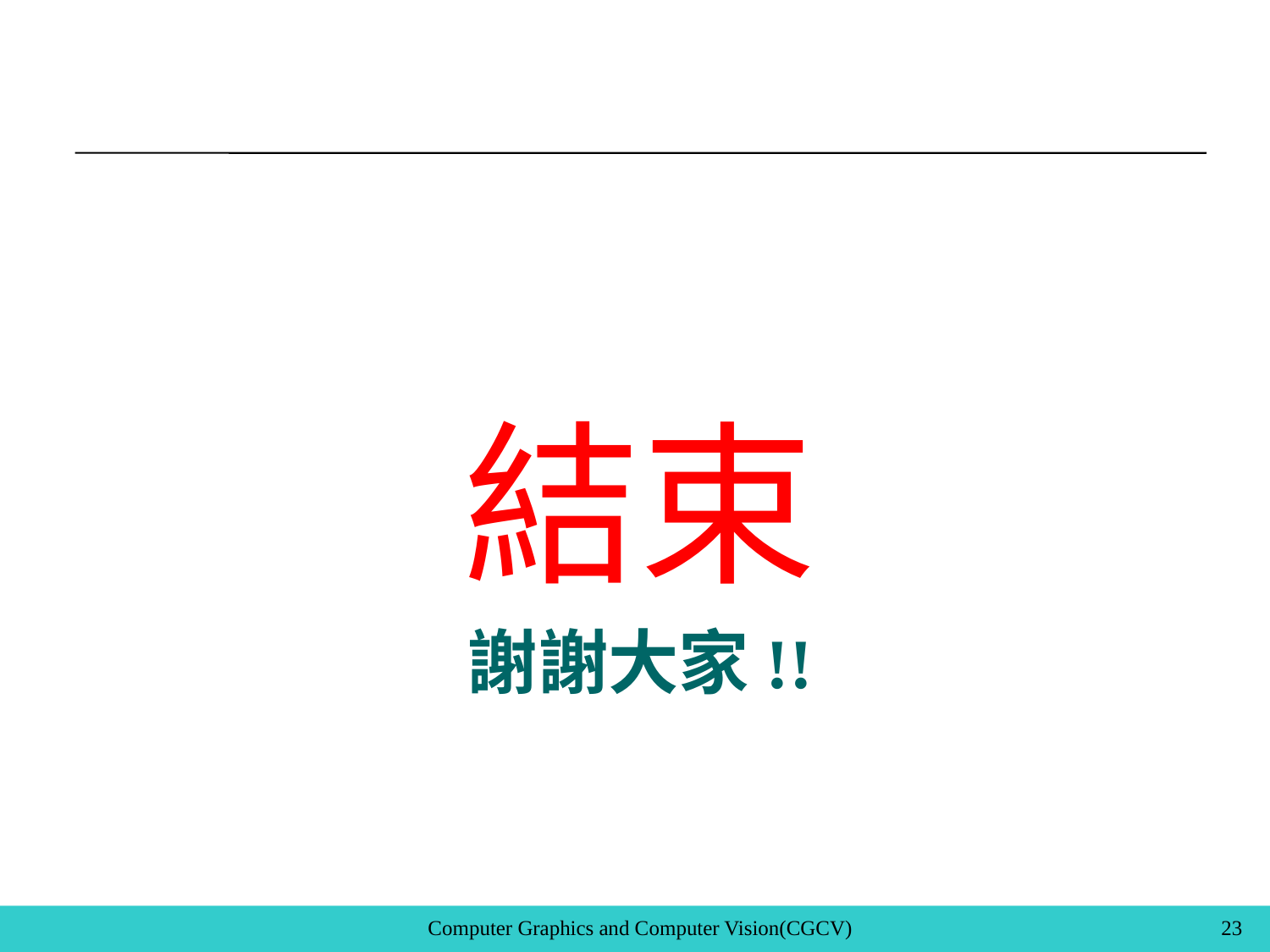

結束
# 謝謝大家!!
Computer Graphics and Computer Vision(CGCV)
23